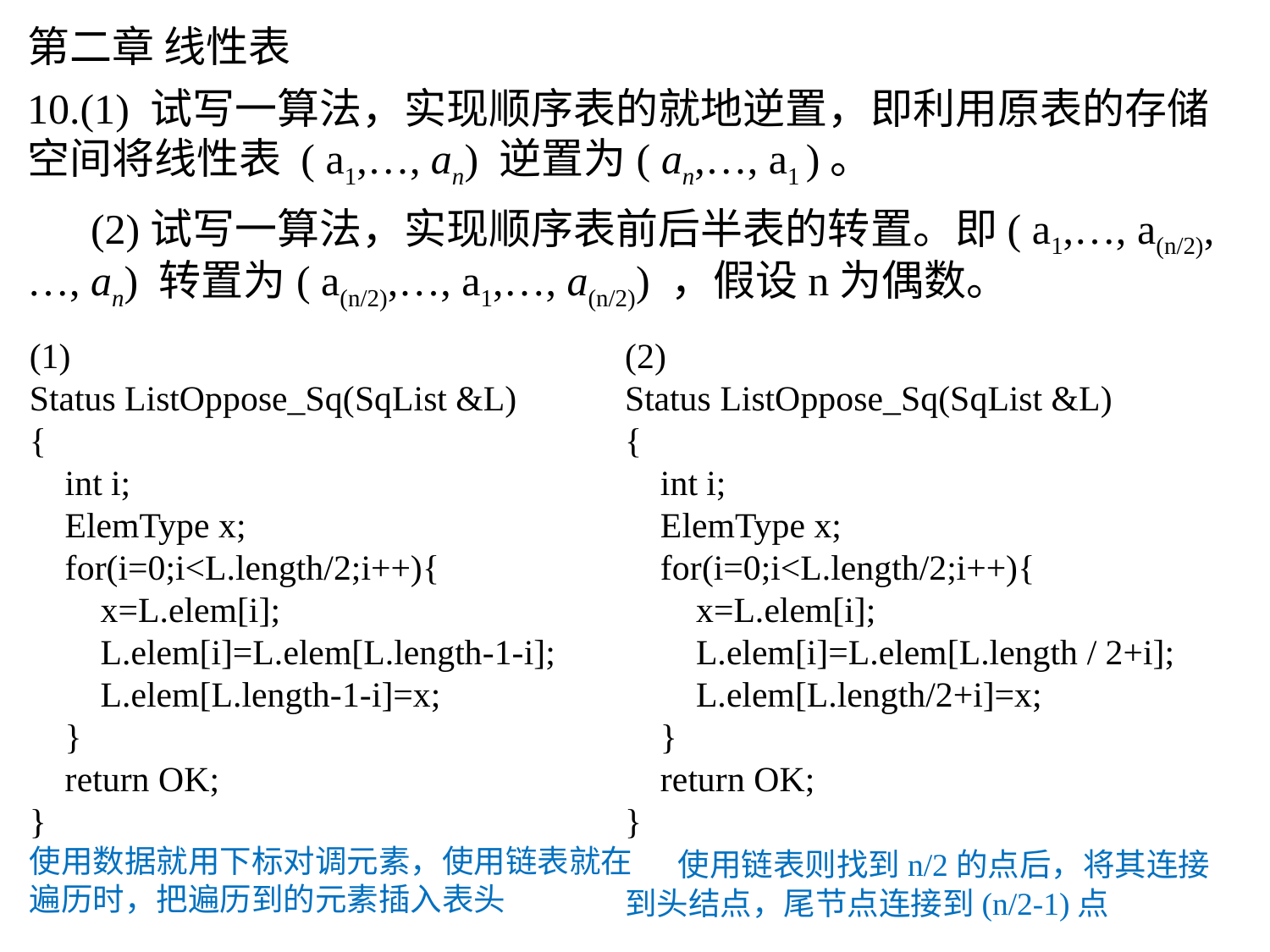

# 第二章 线性表
10.(1) 试写一算法，实现顺序表的就地逆置，即利用原表的存储空间将线性表 ( a1,…, an) 逆置为( an,…, a1 )。
      (2)试写一算法，实现顺序表前后半表的转置。即( a1,…, a(n/2),…, an) 转置为( a(n/2),…, a1,…, a(n/2)) ，假设n为偶数。
(2)
Status ListOppose_Sq(SqList &L)
{
    int i;
    ElemType x;
    for(i=0;i<L.length/2;i++){
        x=L.elem[i];
        L.elem[i]=L.elem[L.length / 2+i];
        L.elem[L.length/2+i]=x;
    }
    return OK;
}
     使用链表则找到n/2的点后，将其连接到头结点，尾节点连接到(n/2-1)点
(1)
Status ListOppose_Sq(SqList &L)
{
    int i;
    ElemType x;
    for(i=0;i<L.length/2;i++){
        x=L.elem[i];
        L.elem[i]=L.elem[L.length-1-i];
        L.elem[L.length-1-i]=x;
    }
    return OK;
}
使用数据就用下标对调元素，使用链表就在遍历时，把遍历到的元素插入表头